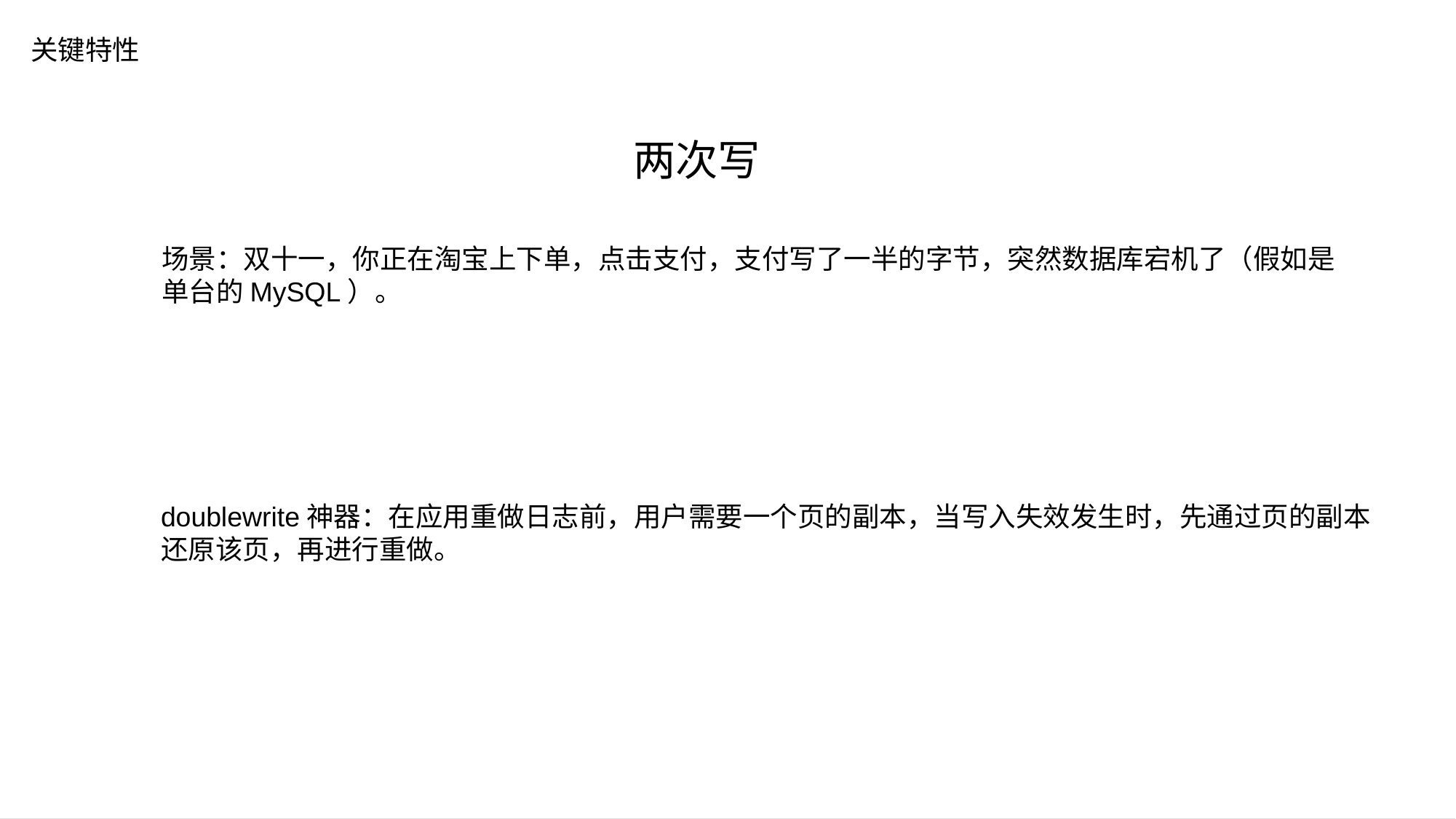

关键特性
两次写
场景：双十一，你正在淘宝上下单，点击支付，支付写了一半的字节，突然数据库宕机了（假如是
单台的MySQL）。
# 空白演示
在此输入您的封面副标题
doublewrite神器：在应用重做日志前，用户需要一个页的副本，当写入失效发生时，先通过页的副本
还原该页，再进行重做。